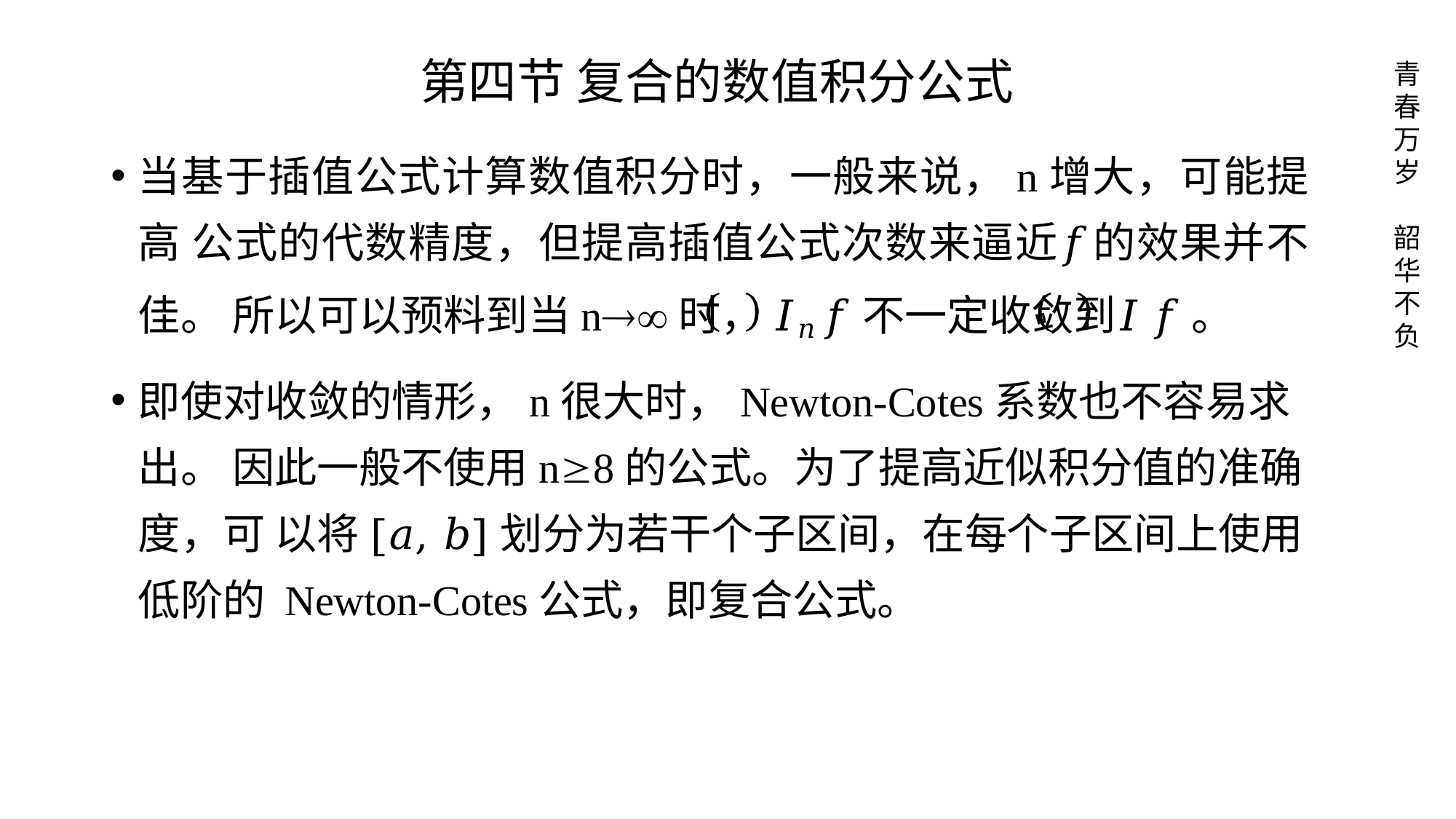

# 第四节 复合的数值积分公式
青 春 万 岁
当基于插值公式计算数值积分时，一般来说，n增大，可能提高 公式的代数精度，但提高插值公式次数来逼近𝑓的效果并不佳。 所以可以预料到当n→∞时， 𝐼𝑛 𝑓 不一定收敛到𝐼 𝑓 。
即使对收敛的情形，n很大时，Newton-Cotes系数也不容易求出。 因此一般不使用n≥8的公式。为了提高近似积分值的准确度，可 以将[𝑎, 𝑏]划分为若干个子区间，在每个子区间上使用低阶的 Newton-Cotes公式，即复合公式。
韶 华 不 负